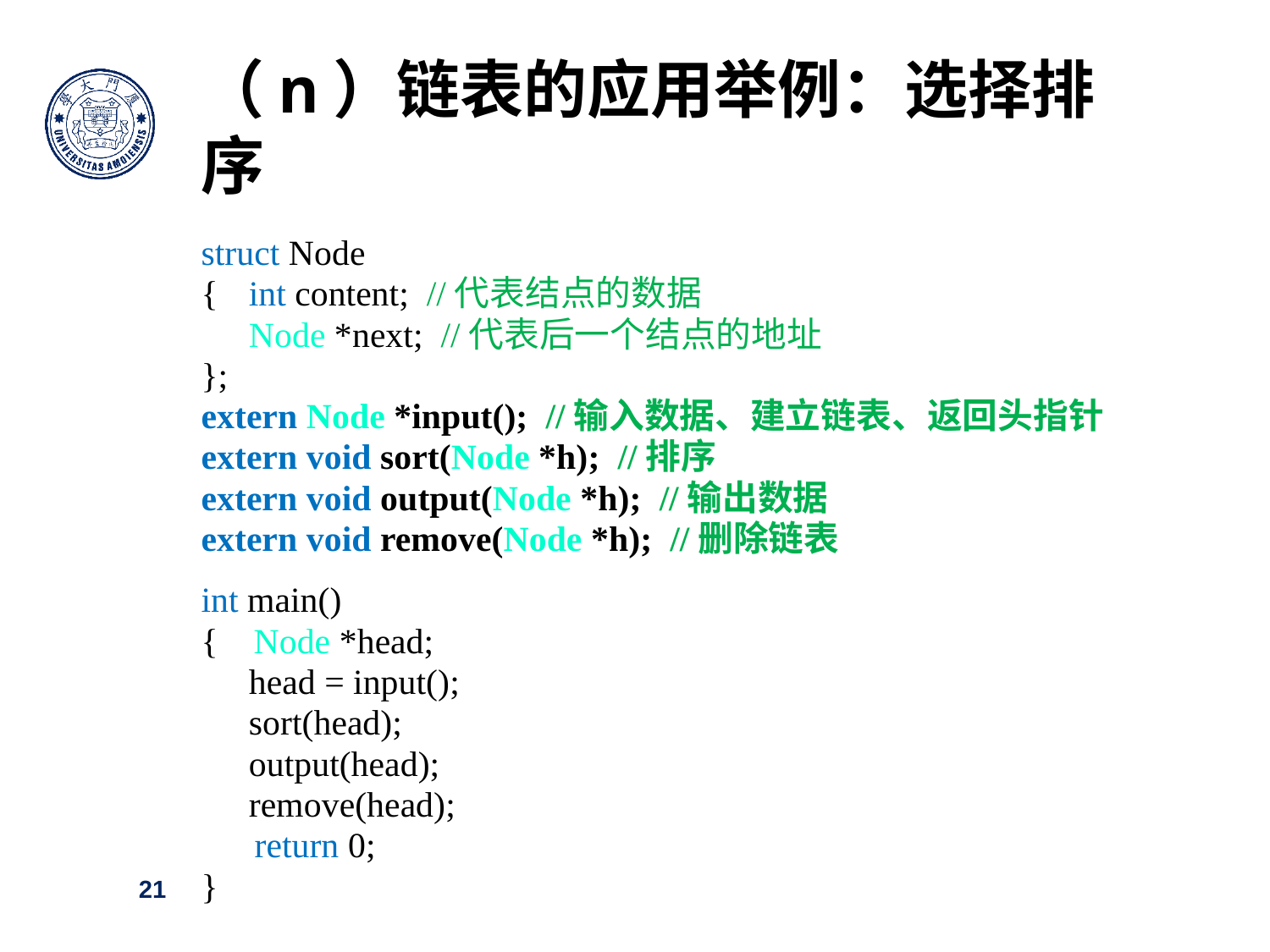

（n）链表的应用举例：选择排序
struct Node
{	int content;  //代表结点的数据
	Node *next;  //代表后一个结点的地址
};
extern Node *input();  //输入数据、建立链表、返回头指针
extern void sort(Node *h);  //排序
extern void output(Node *h);  //输出数据
extern void remove(Node *h);  //删除链表

int main()
{    Node *head;
	head = input();
	sort(head);
	output(head);
	remove(head);
      return 0;
}
21